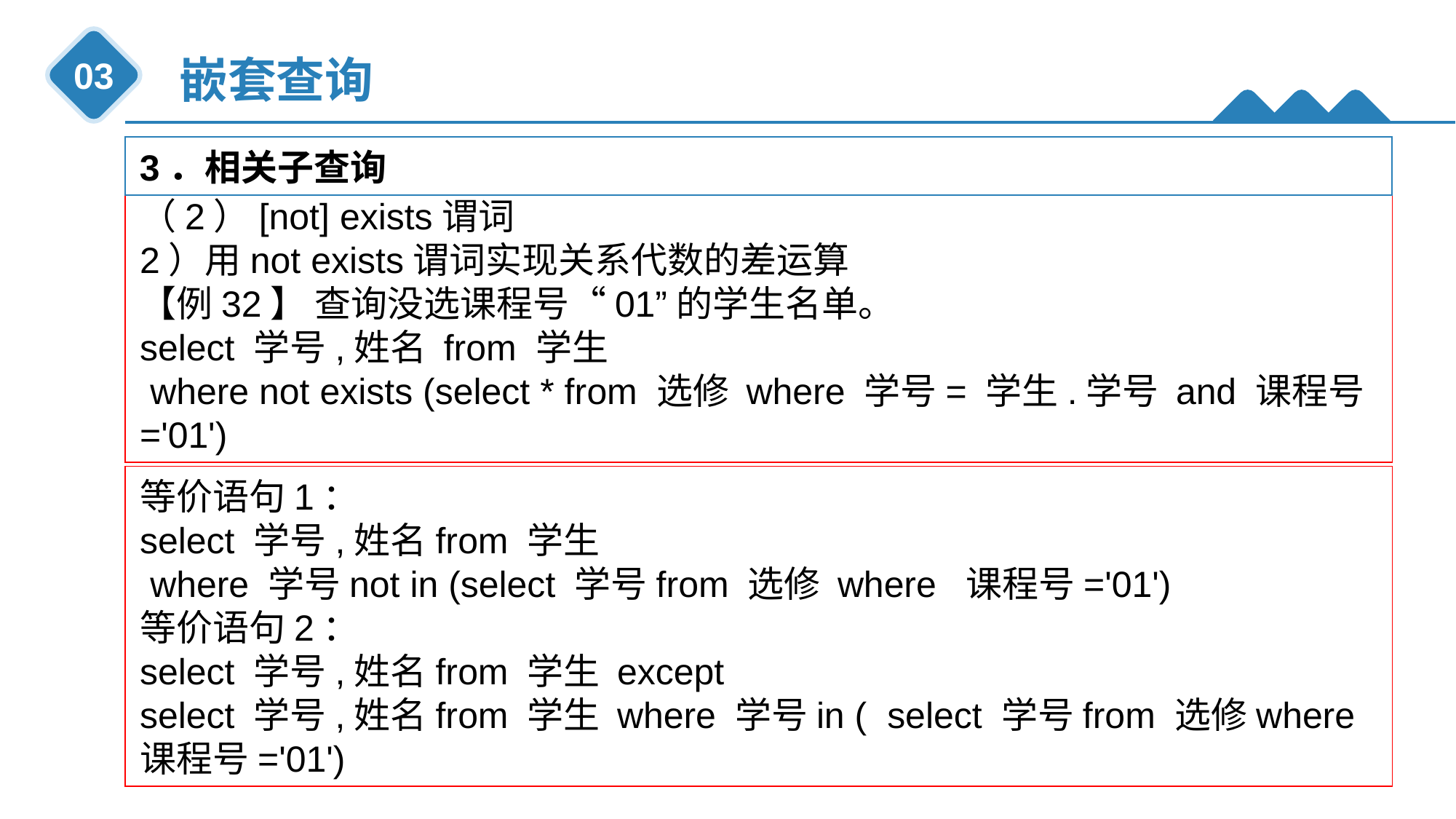

嵌套查询
03

3．相关子查询
（2）[not] exists谓词
2）用not exists谓词实现关系代数的差运算
【例32】 查询没选课程号“01”的学生名单。
select 学号,姓名 from 学生
 where not exists (select * from 选修 where 学号= 学生.学号 and 课程号='01')
等价语句1：
select 学号,姓名from 学生
 where 学号not in (select 学号from 选修 where  课程号='01')
等价语句2：
select 学号,姓名from 学生 except
select 学号,姓名from 学生 where 学号in (  select 学号from 选修where 课程号='01')